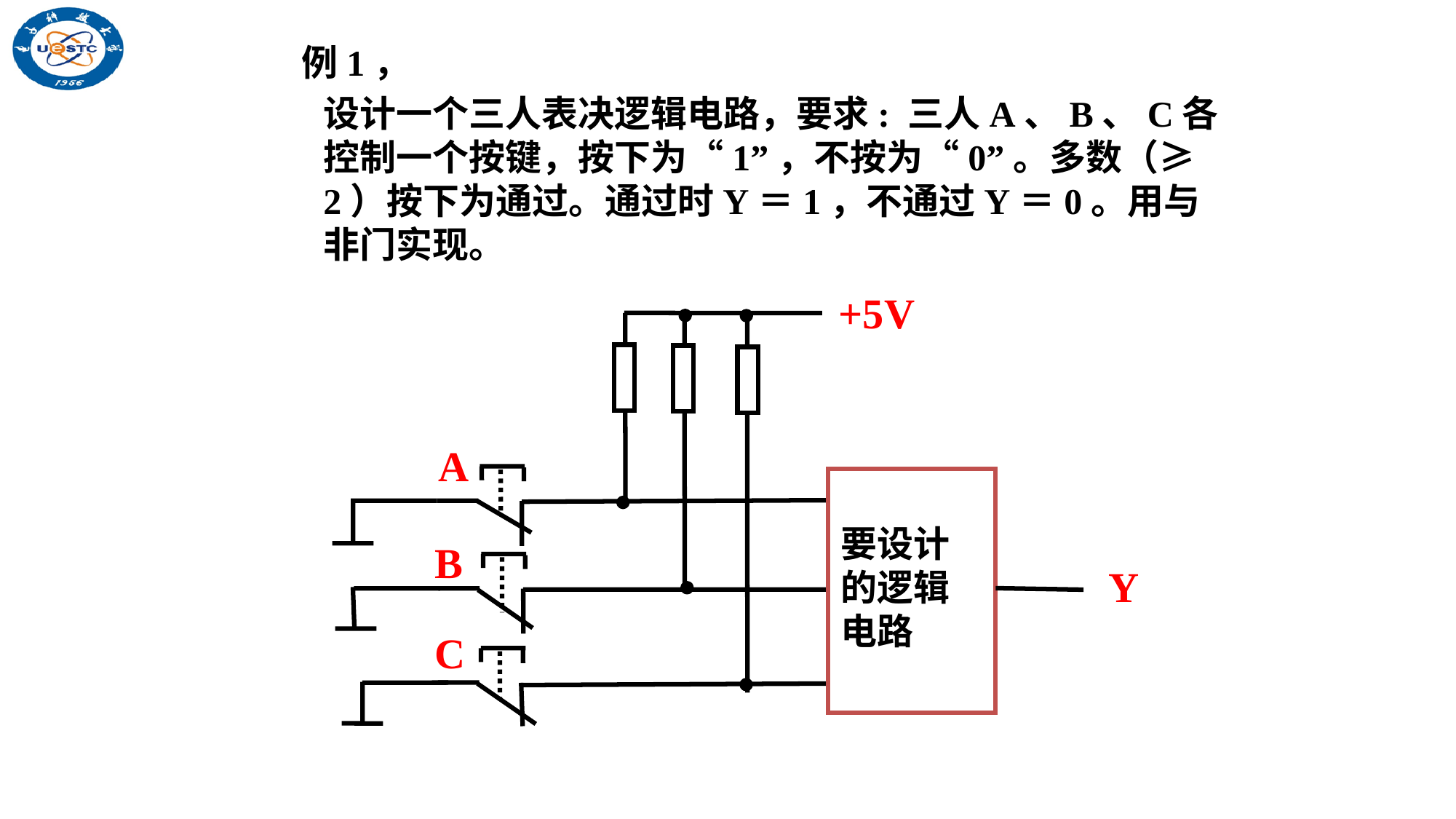

例1，
设计一个三人表决逻辑电路，要求: 三人A、B、C各控制一个按键，按下为“1”，不按为“0”。多数（≥2）按下为通过。通过时Y＝1，不通过Y＝0。用与非门实现。
+5V

A

要设计的逻辑电路
B

Y

C